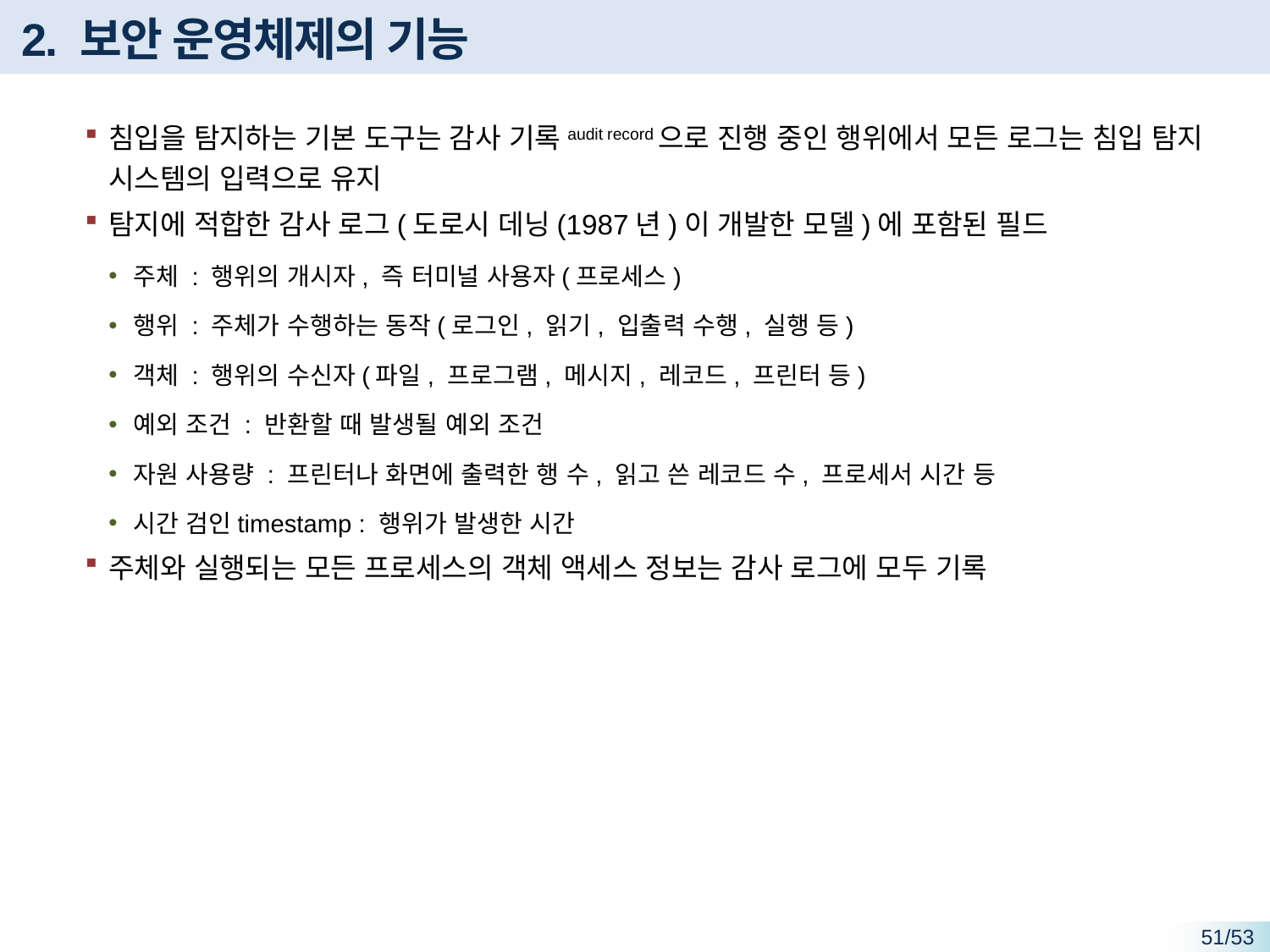

# 2. 보안 운영체제의 기능
침입을 탐지하는 기본 도구는 감사 기록audit record으로 진행 중인 행위에서 모든 로그는 침입 탐지 시스템의 입력으로 유지
탐지에 적합한 감사 로그(도로시 데닝(1987년)이 개발한 모델)에 포함된 필드
주체 : 행위의 개시자, 즉 터미널 사용자(프로세스)
행위 : 주체가 수행하는 동작(로그인, 읽기, 입출력 수행, 실행 등)
객체 : 행위의 수신자(파일, 프로그램, 메시지, 레코드, 프린터 등)
예외 조건 : 반환할 때 발생될 예외 조건
자원 사용량 : 프린터나 화면에 출력한 행 수, 읽고 쓴 레코드 수, 프로세서 시간 등
시간 검인timestamp : 행위가 발생한 시간
주체와 실행되는 모든 프로세스의 객체 액세스 정보는 감사 로그에 모두 기록